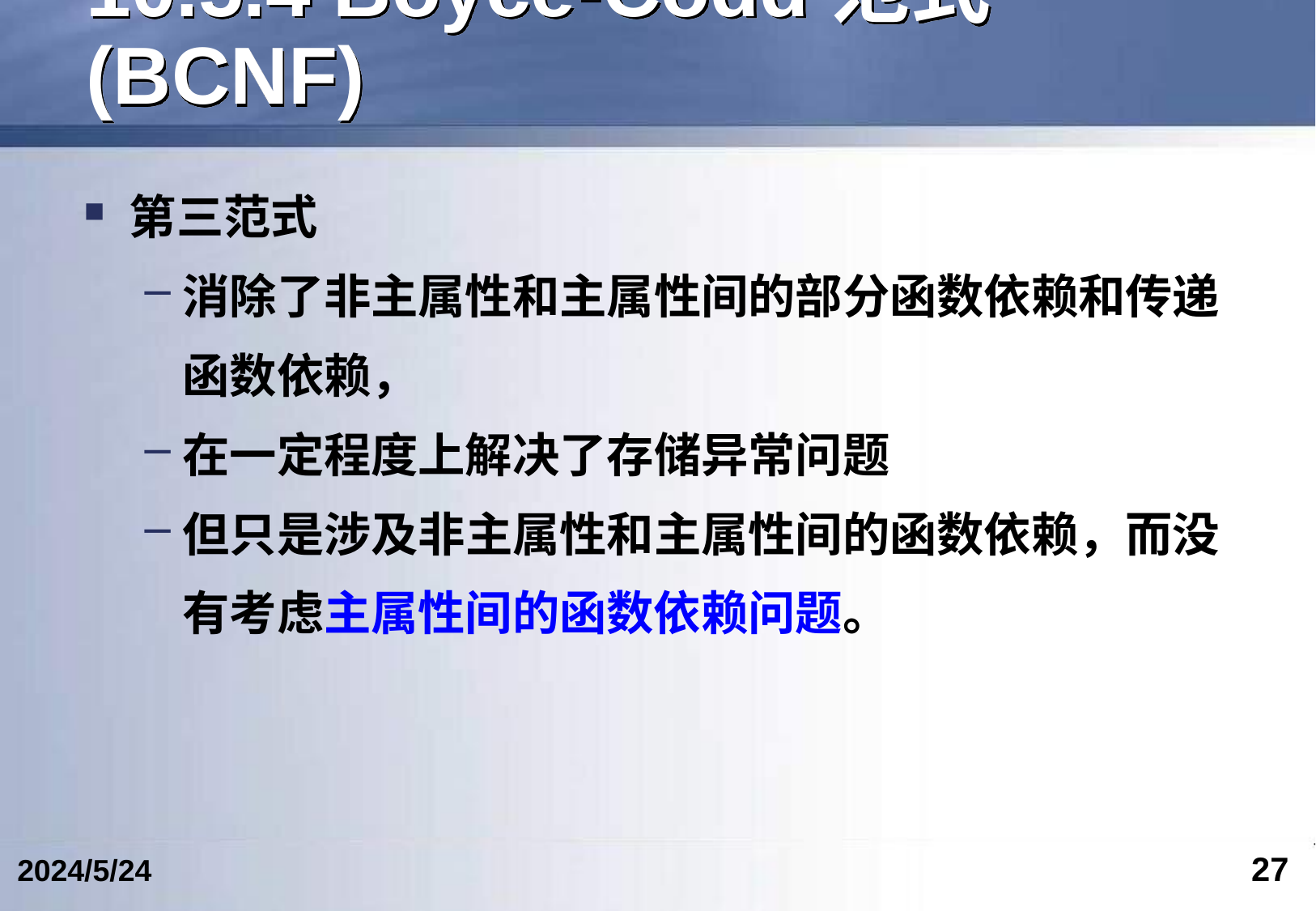

# 10.5.4 Boyce-Codd范式(BCNF)
第三范式
消除了非主属性和主属性间的部分函数依赖和传递函数依赖，
在一定程度上解决了存储异常问题
但只是涉及非主属性和主属性间的函数依赖，而没有考虑主属性间的函数依赖问题。
27
2024/5/24